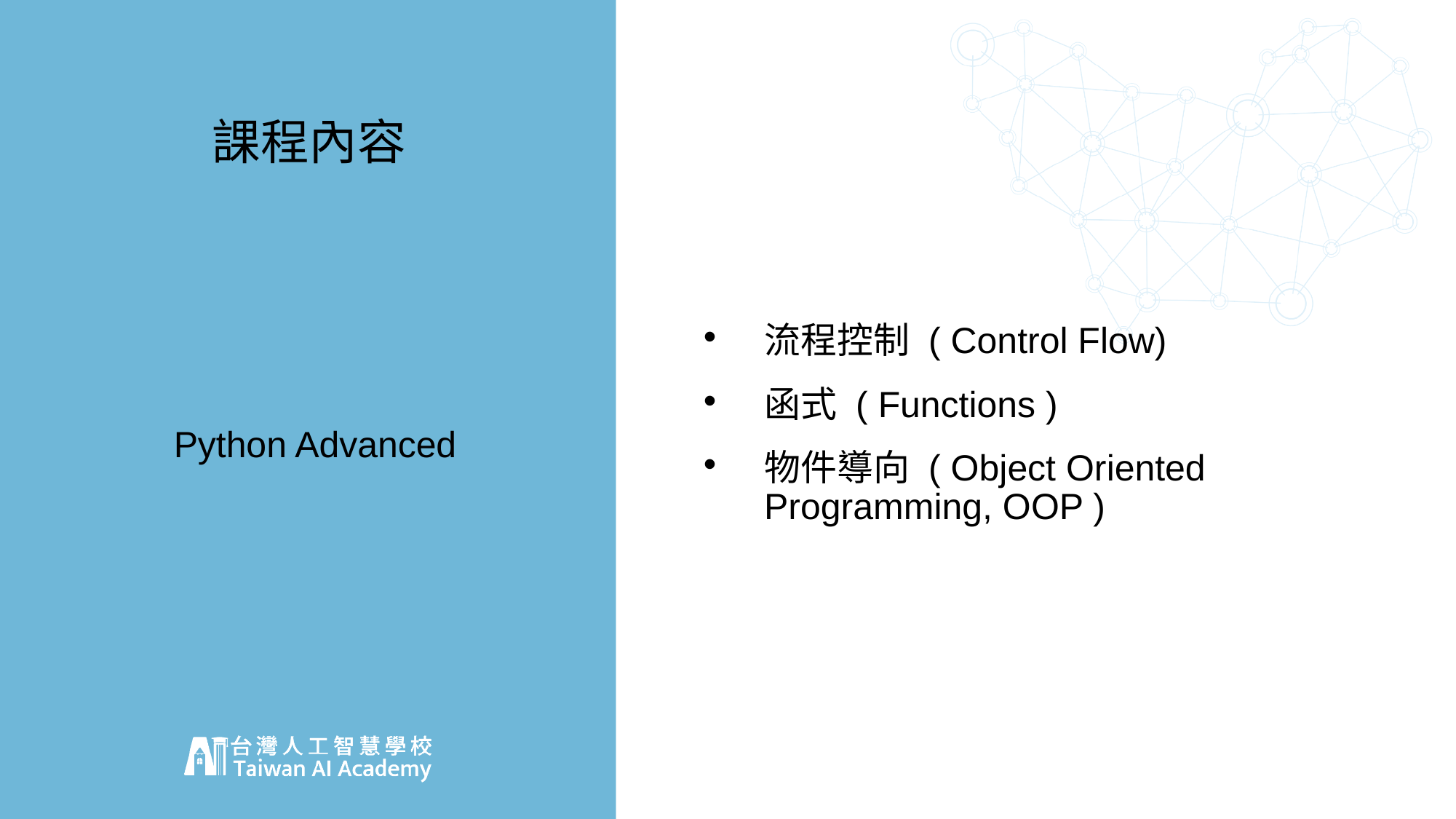

# 課程內容

流程控制 ( Control Flow)
函式 ( Functions )
物件導向 ( Object Oriented Programming, OOP )

Python Advanced